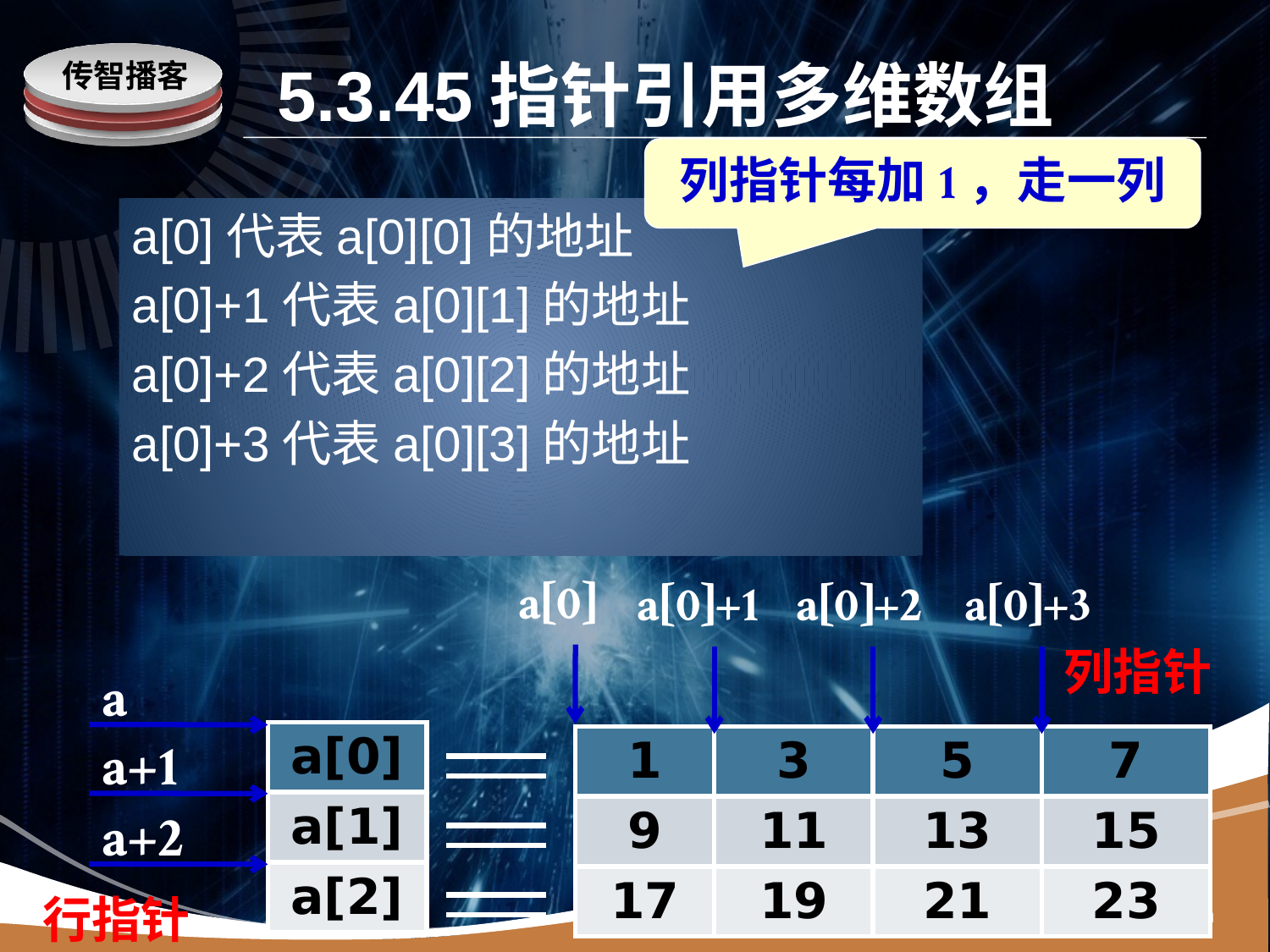

# 5.3.45指针引用多维数组
列指针每加1，走一列
a[0]代表a[0][0]的地址
a[0]+1代表a[0][1]的地址
a[0]+2代表a[0][2]的地址
a[0]+3代表a[0][3]的地址

a[0]
a[0]+1
a[0]+2
a[0]+3
列指针
a
| a[0] |
| --- |
| a[1] |
| a[2] |
a+1
| 1 | 3 | 5 | 7 |
| --- | --- | --- | --- |
| 9 | 11 | 13 | 15 |
| 17 | 19 | 21 | 23 |
a+2
行指针
www.itcast.cn